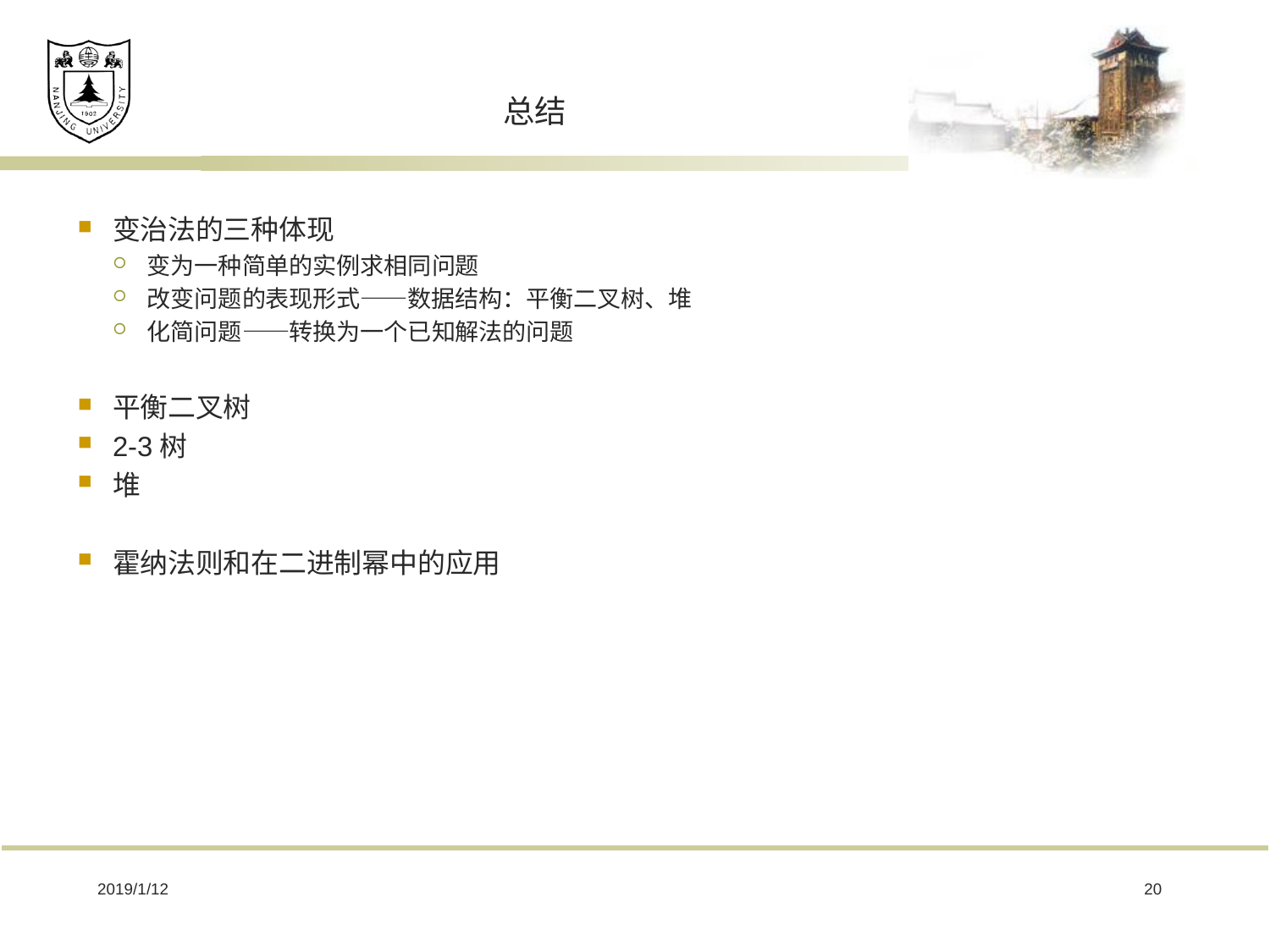

# 总结
变治法的三种体现
变为一种简单的实例求相同问题
改变问题的表现形式——数据结构：平衡二叉树、堆
化简问题——转换为一个已知解法的问题

平衡二叉树
2-3树
堆

霍纳法则和在二进制幂中的应用

2019/1/12
20